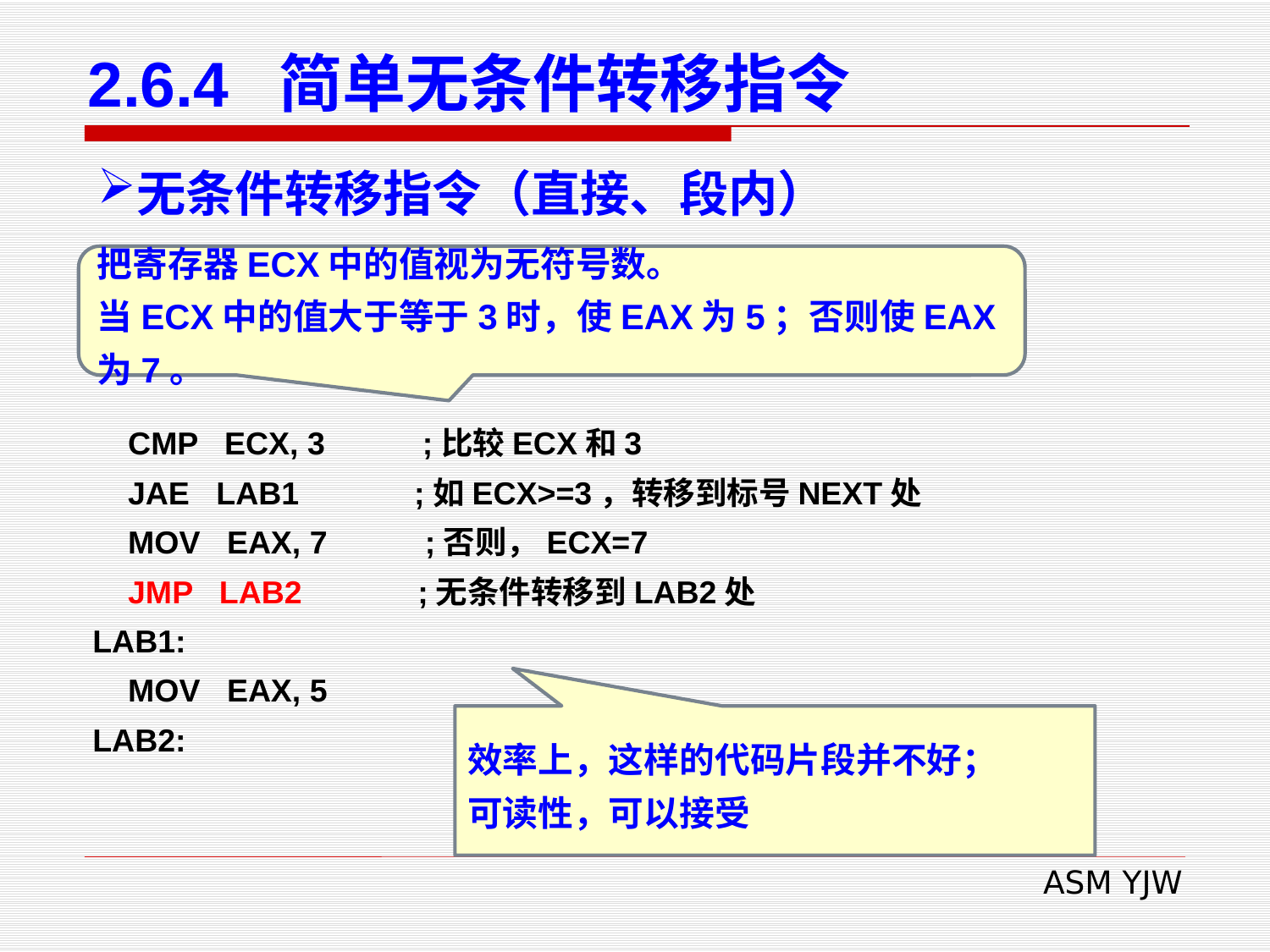

# 2.6.4  简单无条件转移指令
无条件转移指令（直接、段内）
把寄存器ECX中的值视为无符号数。
当ECX中的值大于等于3时，使EAX为5；否则使EAX为7。

    CMP   ECX, 3           ;比较ECX和3
    JAE   LAB1             ;如ECX>=3，转移到标号NEXT处
    MOV   EAX, 7           ;否则，ECX=7
    JMP   LAB2             ;无条件转移到LAB2处
LAB1:
    MOV   EAX, 5
LAB2:
效率上，这样的代码片段并不好；
可读性，可以接受